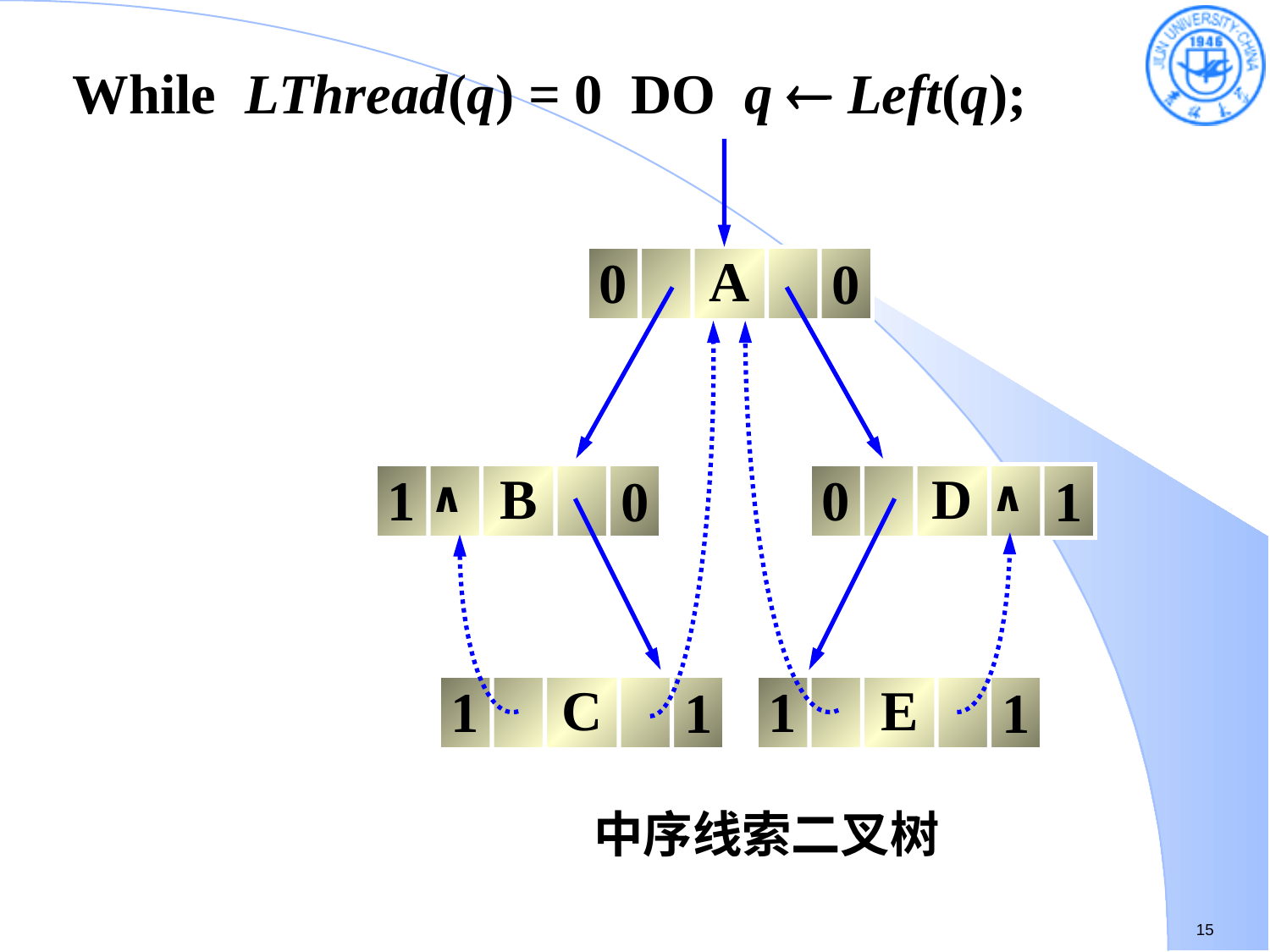

While  LThread(q) = 0  DO  q ← Left(q);

0
0

A

1
0

B

0
1

D

∧
∧

1
1

C

1
1

E

中序线索二叉树